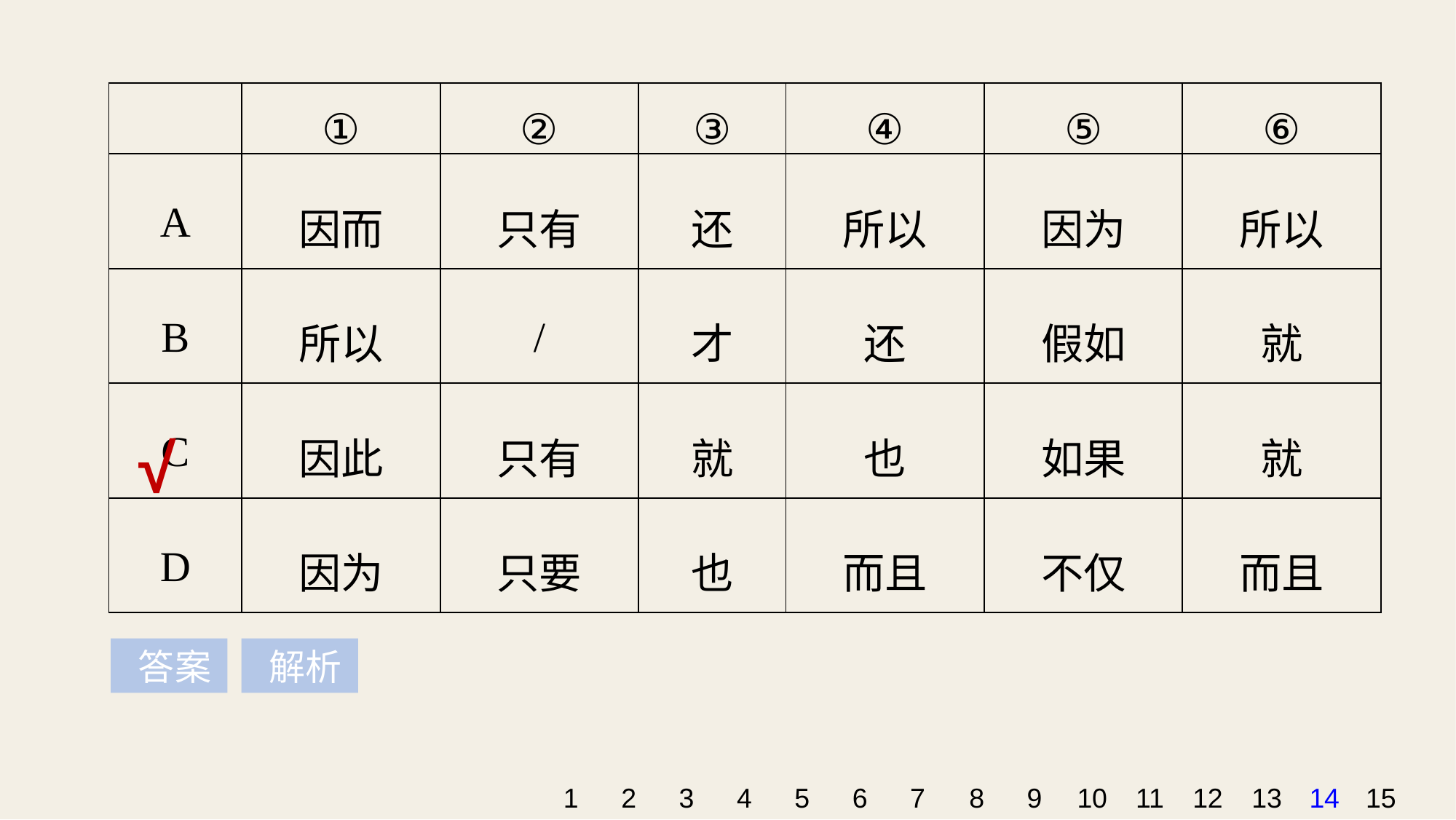

|  | ① | ② | ③ | ④ | ⑤ | ⑥ |
| --- | --- | --- | --- | --- | --- | --- |
| A | 因而 | 只有 | 还 | 所以 | 因为 | 所以 |
| B | 所以 | / | 才 | 还 | 假如 | 就 |
| C | 因此 | 只有 | 就 | 也 | 如果 | 就 |
| D | 因为 | 只要 | 也 | 而且 | 不仅 | 而且 |
√
 答案
 解析
1
2
3
4
5
6
7
8
9
10
11
12
13
14
15